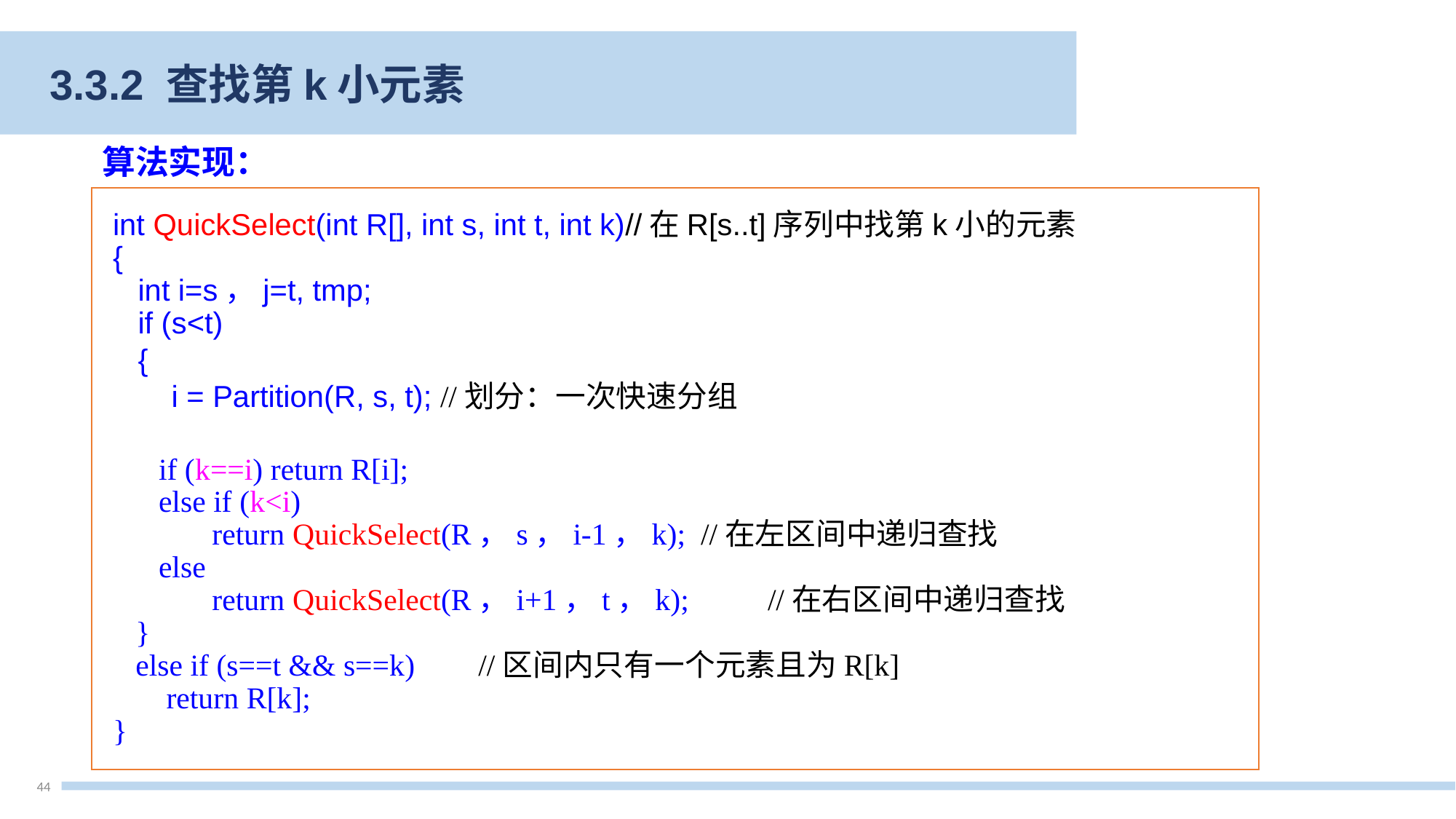

3.3.2 查找第k小元素
算法实现：
int QuickSelect(int R[], int s, int t, int k)//在R[s..t]序列中找第k小的元素
{
   int i=s，j=t, tmp;
   if (s<t)
   {
       i = Partition(R, s, t);	//划分：一次快速分组
      if (k==i) return R[i];
      else if (k<i)
             return QuickSelect(R，s，i-1，k);  //在左区间中递归查找
      else
             return QuickSelect(R，i+1，t，k);	//在右区间中递归查找
   }
   else if (s==t && s==k)	     //区间内只有一个元素且为R[k]
       return R[k];
}
44